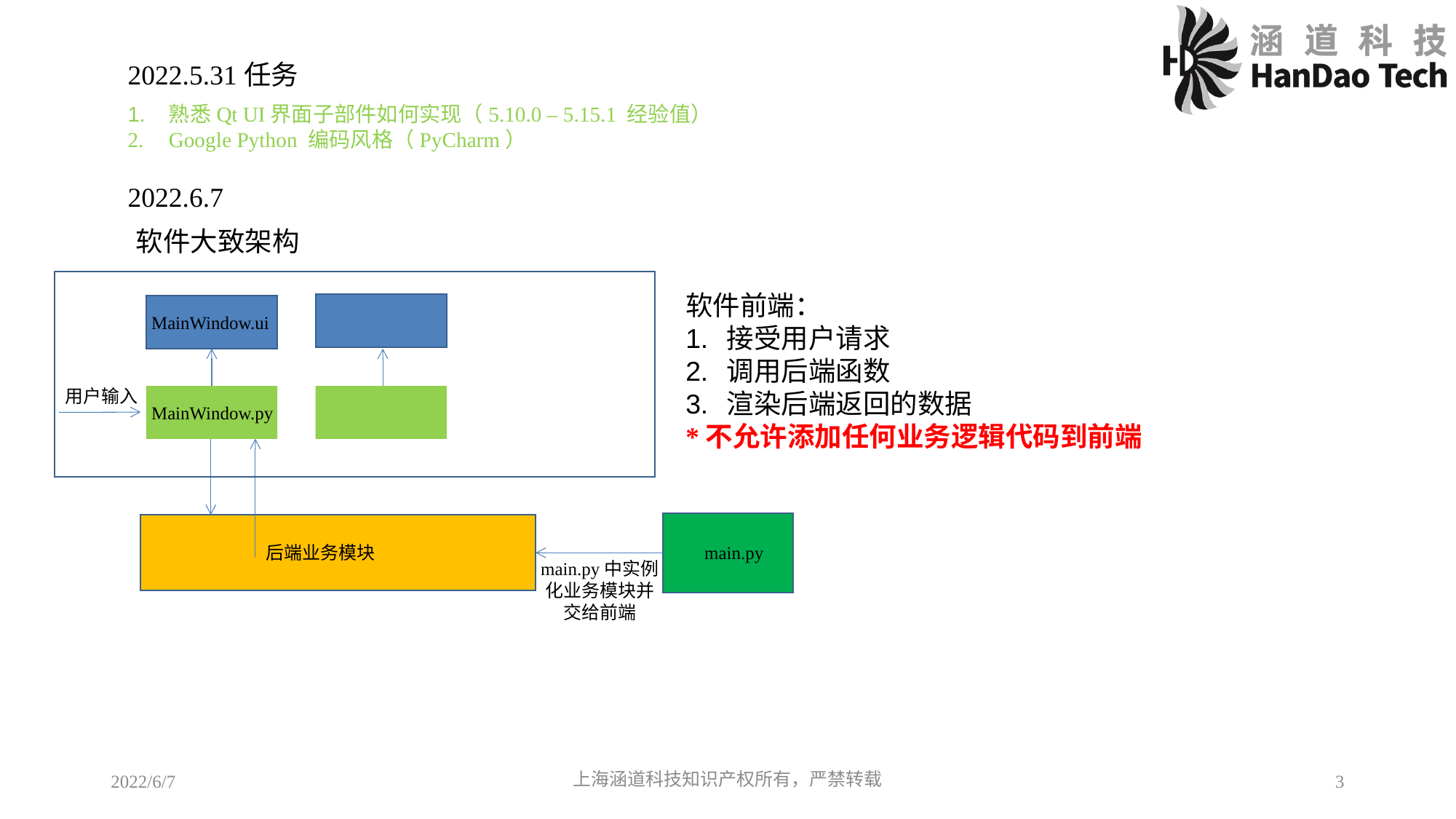

2022.5.31任务
熟悉Qt UI界面子部件如何实现（5.10.0 – 5.15.1 经验值）
Google Python 编码风格（PyCharm）
2022.6.7
软件大致架构

软件前端：
接受用户请求
调用后端函数
渲染后端返回的数据
*不允许添加任何业务逻辑代码到前端

MainWindow.ui
用户输入

MainWindow.py

main.py
后端业务模块
main.py中实例化业务模块并交给前端
2022/6/7
上海涵道科技知识产权所有，严禁转载
3